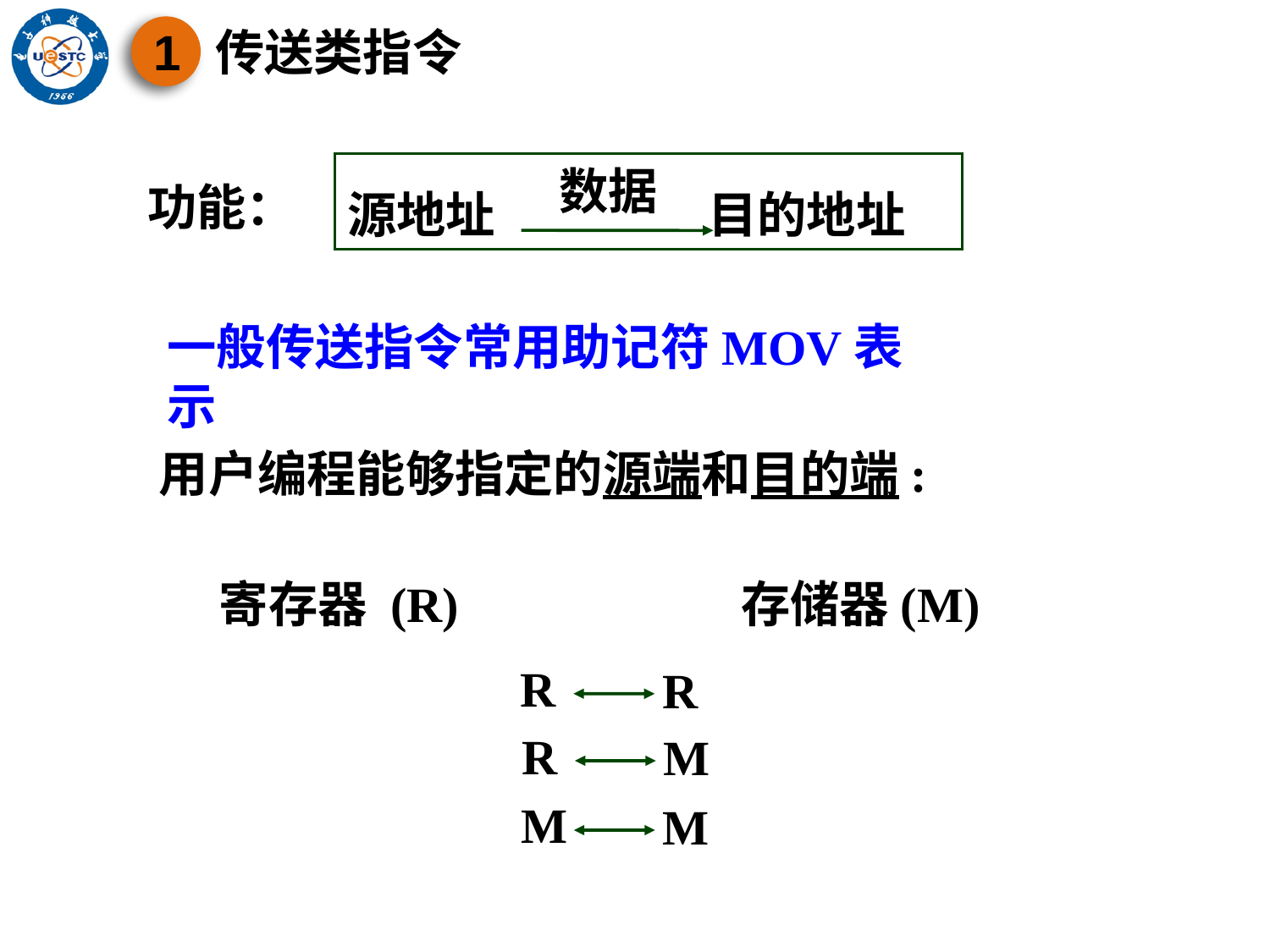

传送类指令
1
源地址                   目的地址
数据

功能：
一般传送指令常用助记符MOV表示
用户编程能够指定的源端和目的端:
寄存器 (R)                      存储器(M)
R
R

R
M

M
M